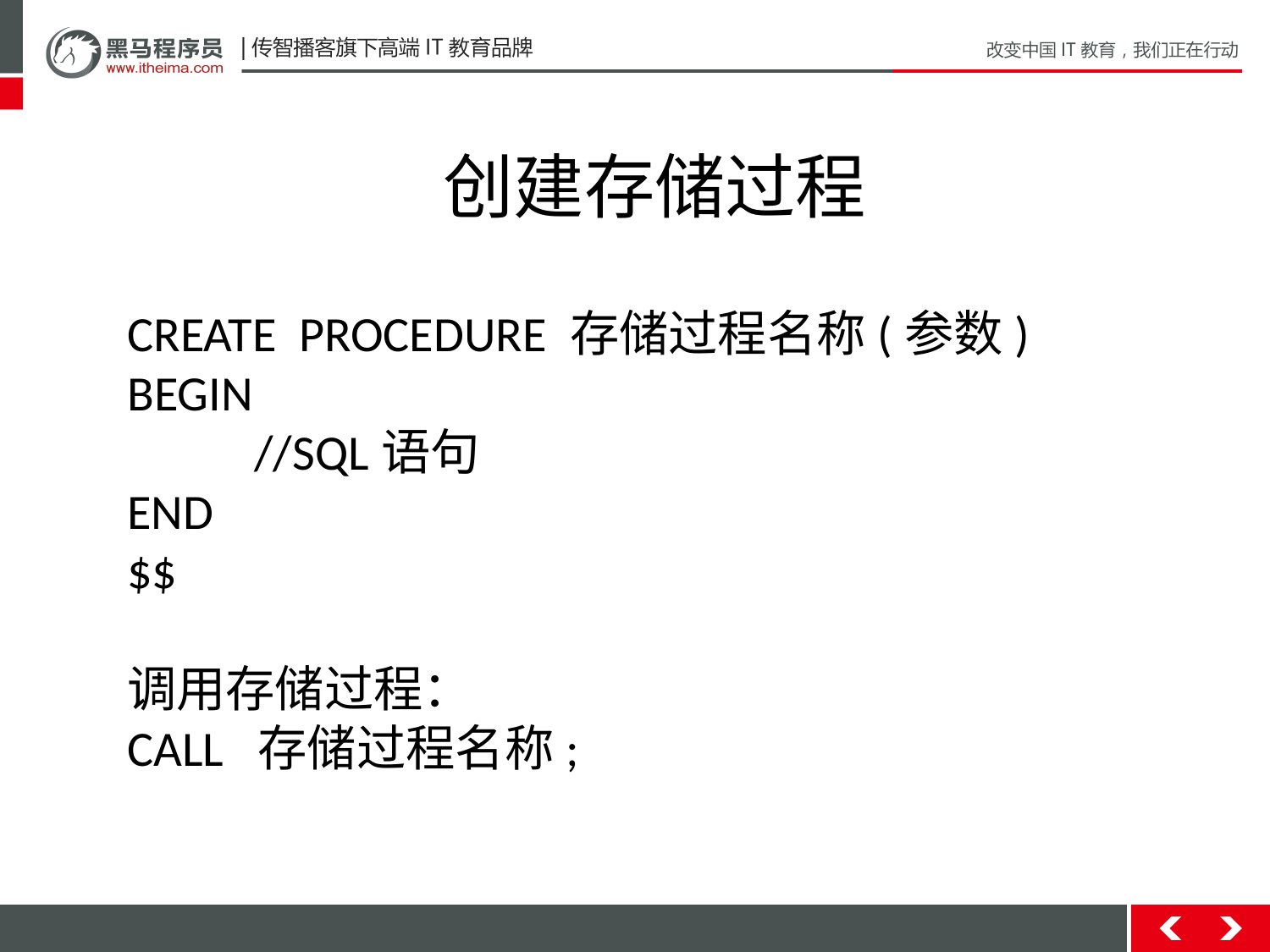

创建存储过程
CREATE  PROCEDURE 存储过程名称(参数)
BEGIN
	//SQL语句
END
$$

调用存储过程：
CALL  存储过程名称;